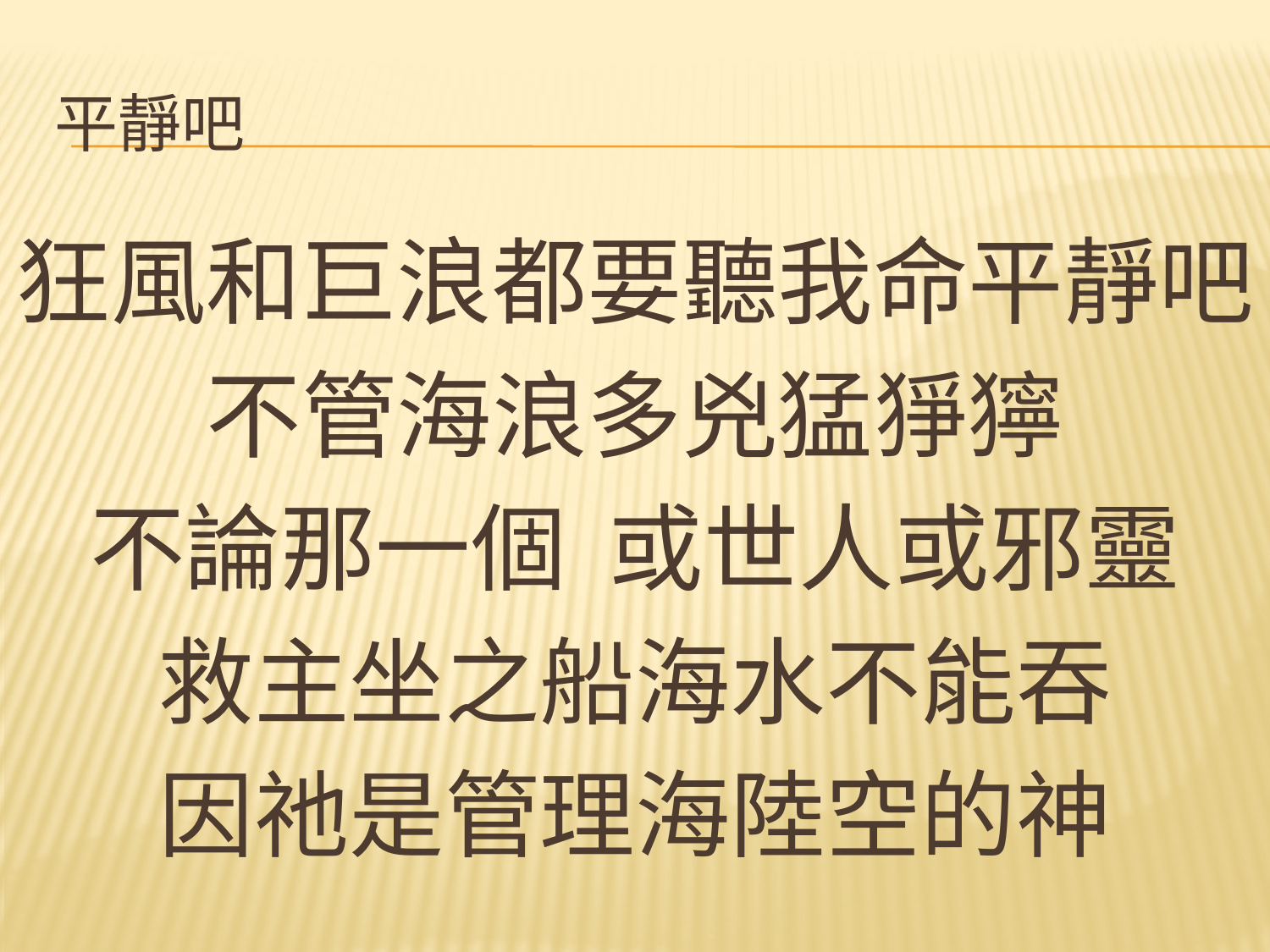

# 平靜吧
狂風和巨浪都要聽我命平靜吧
不管海浪多兇猛猙獰
不論那一個  或世人或邪靈
救主坐之船海水不能吞
因祂是管理海陸空的神